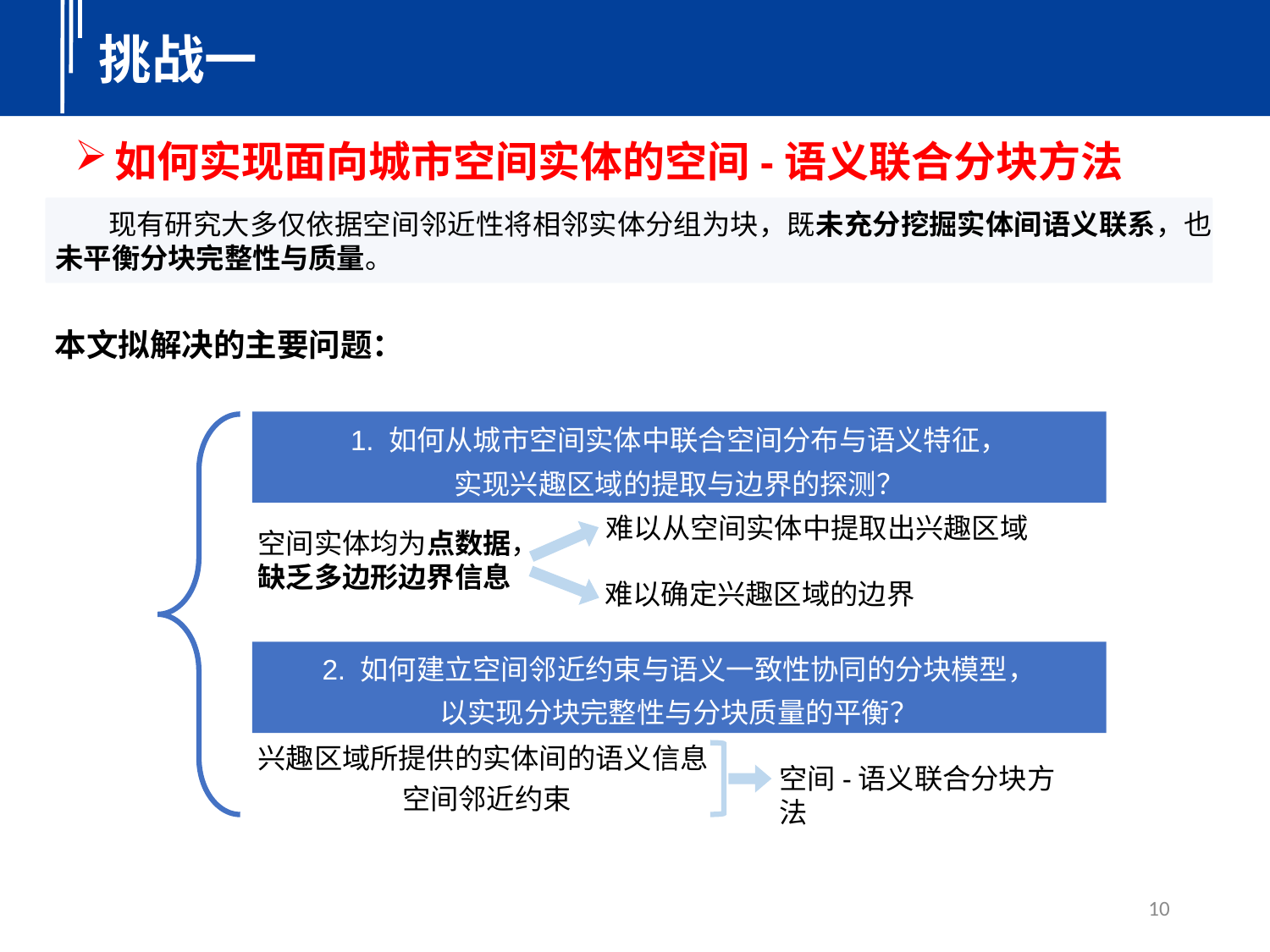

挑战一
如何实现面向城市空间实体的空间-语义联合分块方法
       现有研究大多仅依据空间邻近性将相邻实体分组为块，既未充分挖掘实体间语义联系，也未平衡分块完整性与质量。
本文拟解决的主要问题：

1. 如何从城市空间实体中联合空间分布与语义特征，
实现兴趣区域的提取与边界的探测？
难以从空间实体中提取出兴趣区域

空间实体均为点数据，缺乏多边形边界信息

难以确定兴趣区域的边界

2. 如何建立空间邻近约束与语义一致性协同的分块模型，
以实现分块完整性与分块质量的平衡？
兴趣区域所提供的实体间的语义信息

空间-语义联合分块方法

空间邻近约束
10